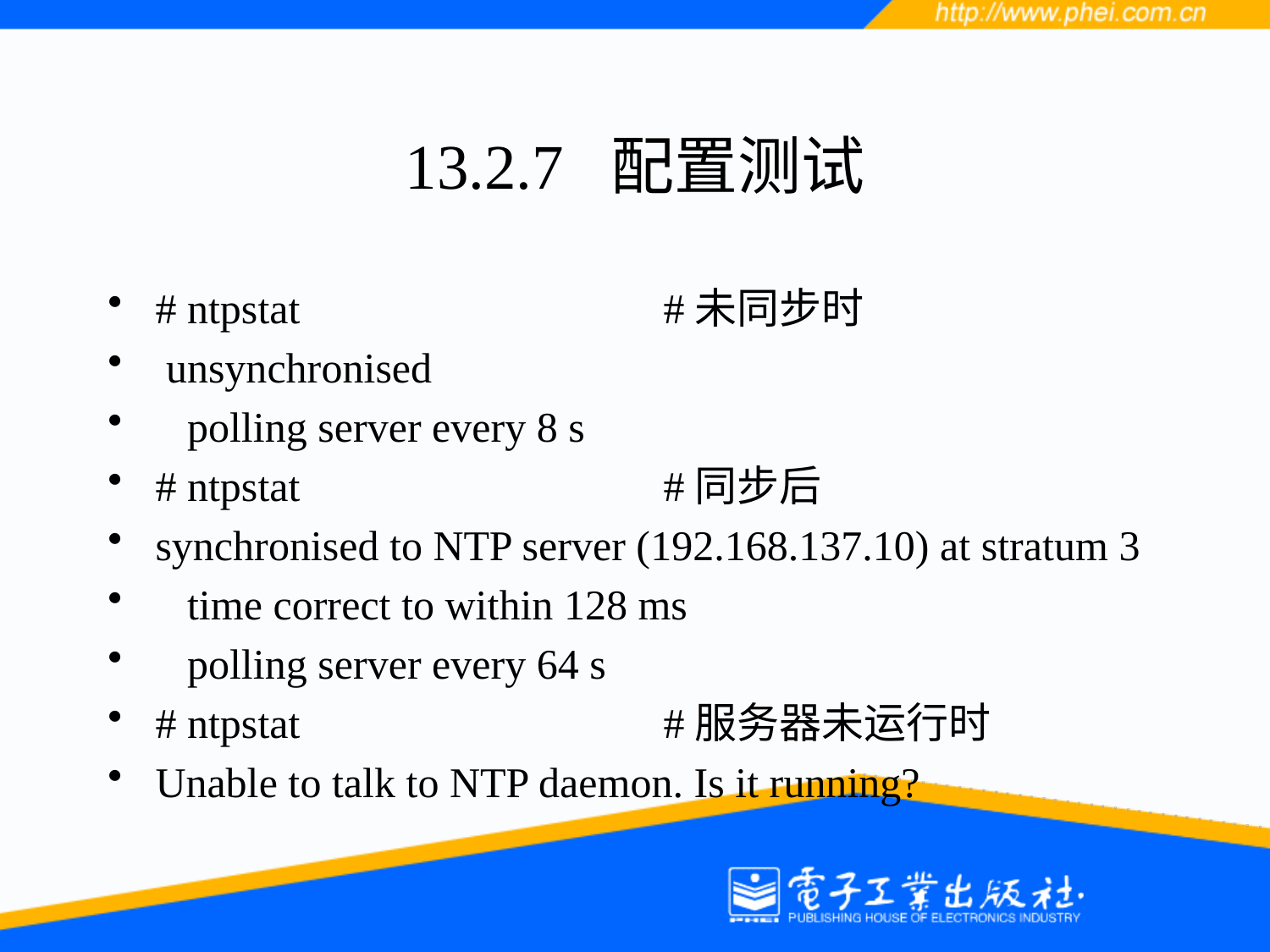

# 13.2.7  配置测试
# ntpstat 			#未同步时
 unsynchronised
   polling server every 8 s
# ntpstat 			#同步后
synchronised to NTP server (192.168.137.10) at stratum 3
   time correct to within 128 ms
   polling server every 64 s
# ntpstat 			#服务器未运行时
Unable to talk to NTP daemon. Is it running?